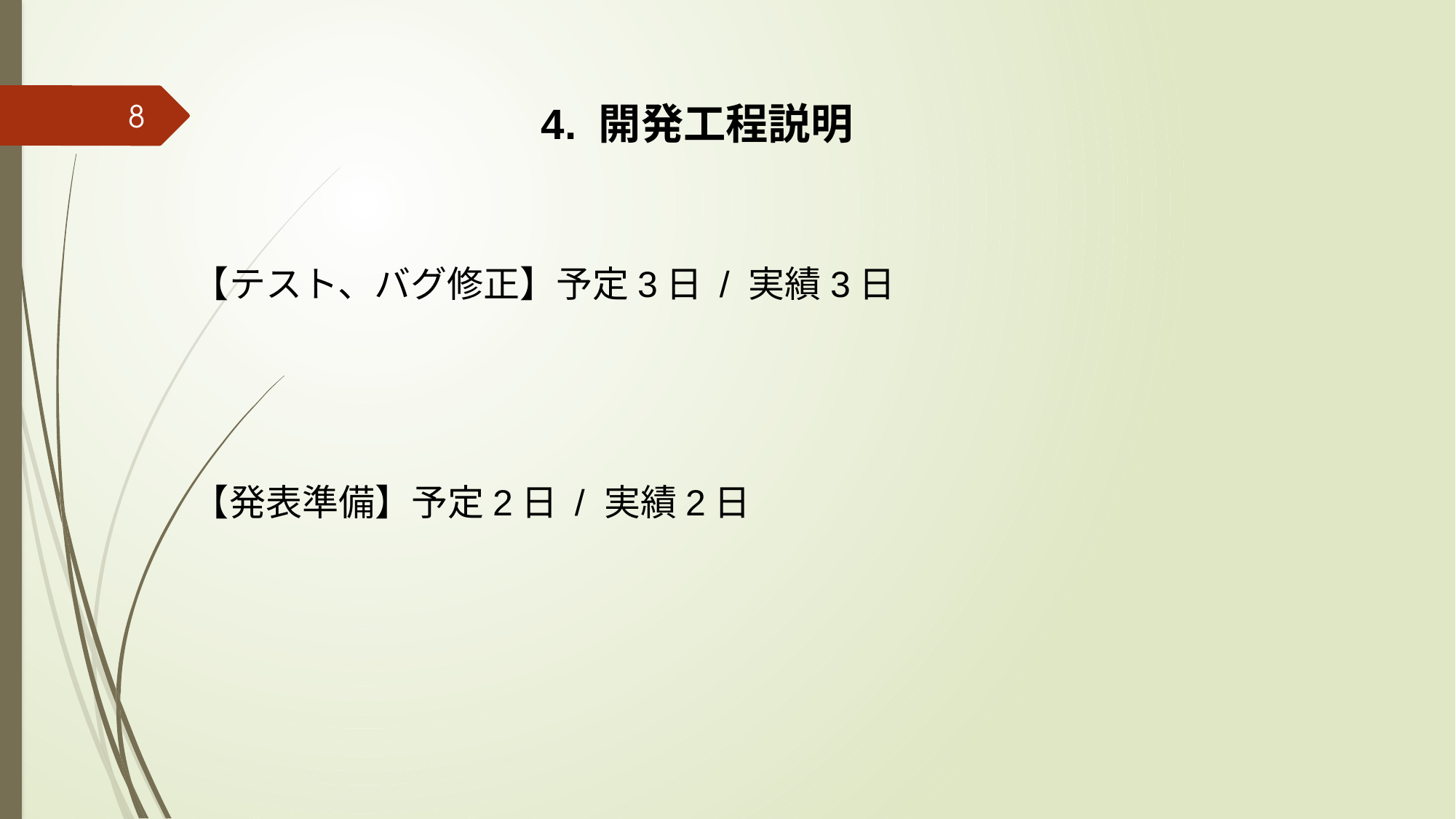

4. 開発工程説明
8
【テスト、バグ修正】予定3日 / 実績3日

【発表準備】予定2日 / 実績2日